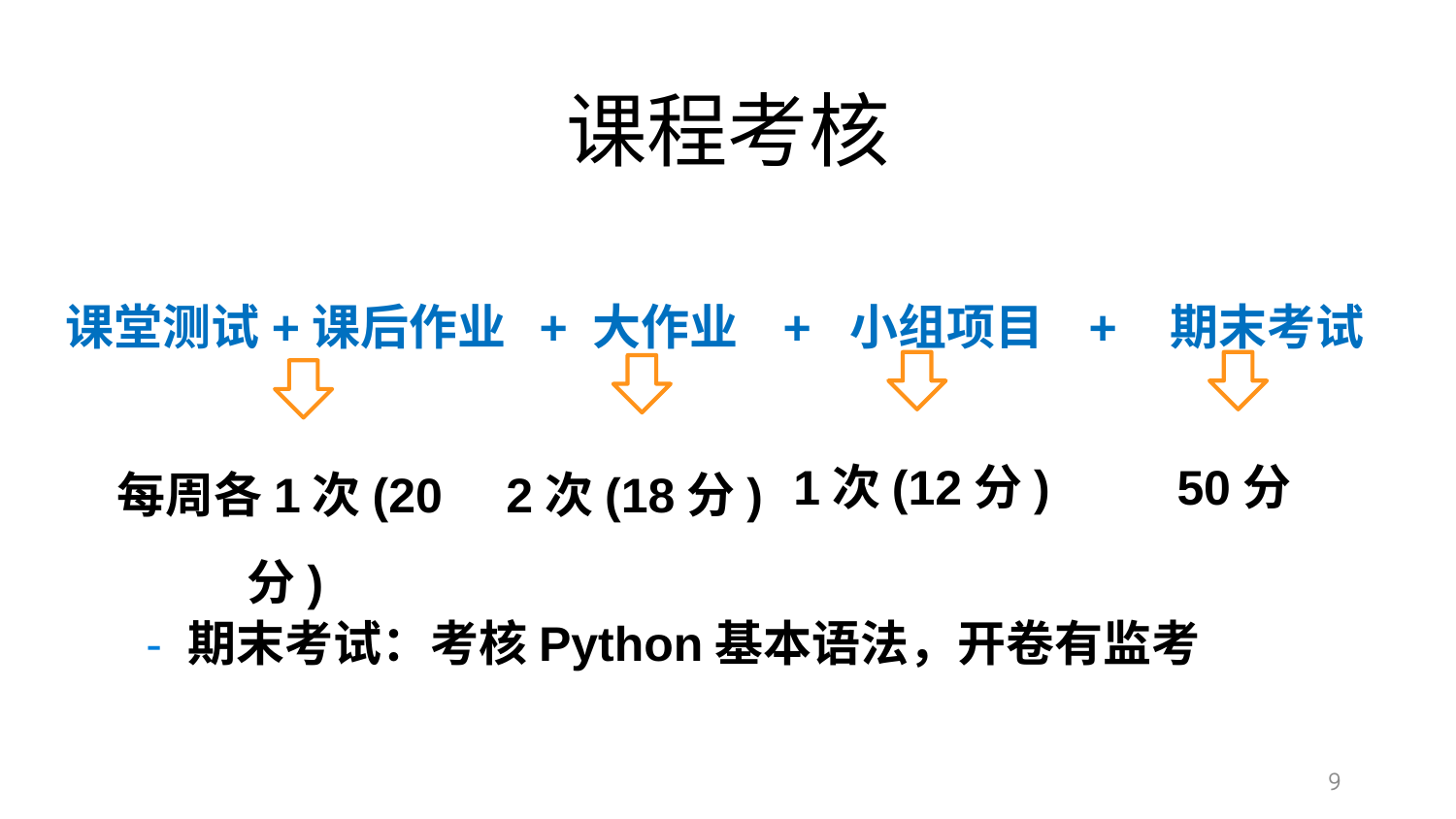

课程考核
课堂测试+课后作业  + 大作业   +  小组项目   +   期末考试

1次(12分)
50分
每周各1次(20分)
2次(18分)
- 期末考试：考核Python基本语法，开卷有监考
9